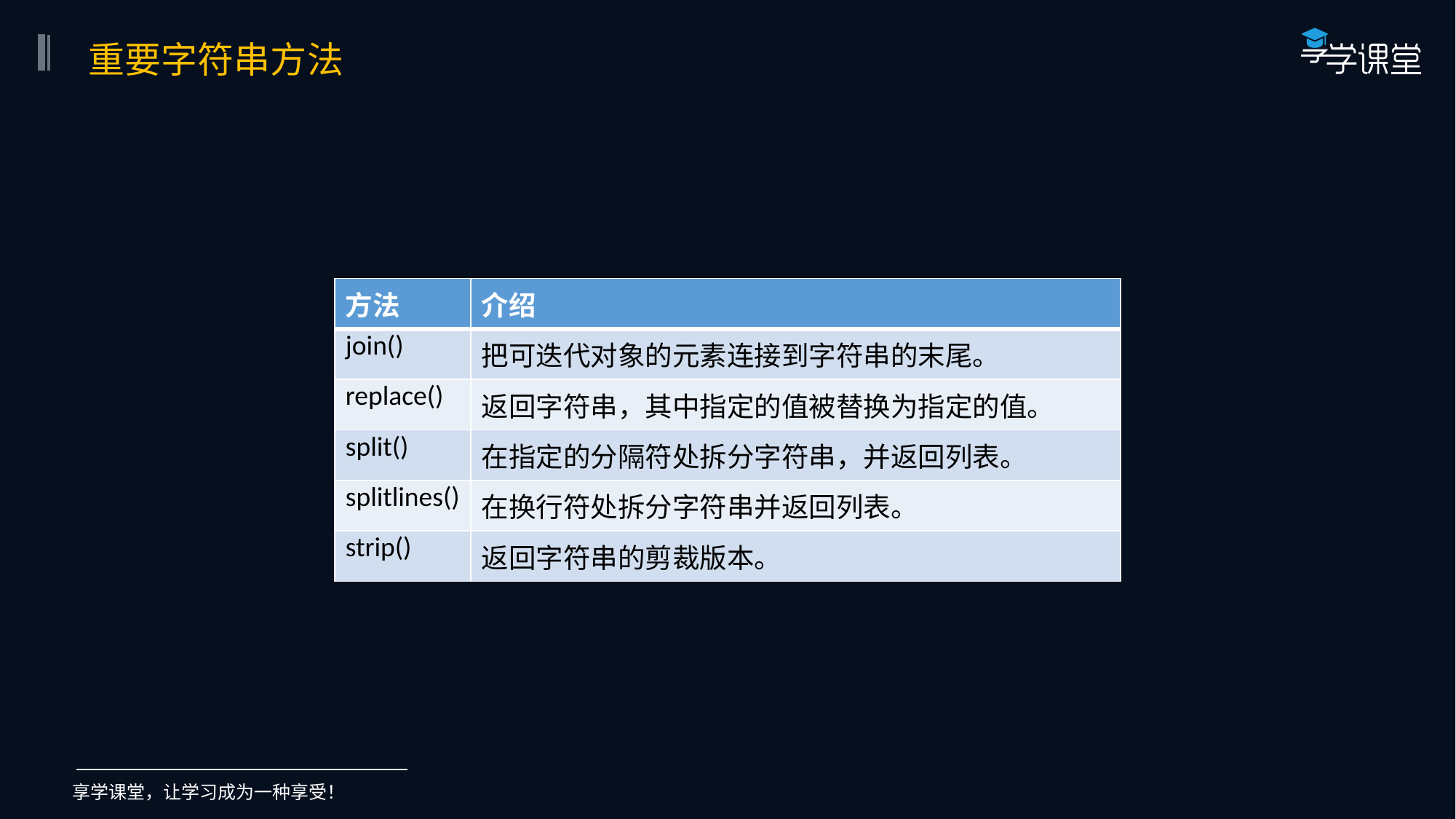

重要字符串方法
| 方法 | 介绍 |
| --- | --- |
| join() | 把可迭代对象的元素连接到字符串的末尾。 |
| replace() | 返回字符串，其中指定的值被替换为指定的值。 |
| split() | 在指定的分隔符处拆分字符串，并返回列表。 |
| splitlines() | 在换行符处拆分字符串并返回列表。 |
| strip() | 返回字符串的剪裁版本。 |